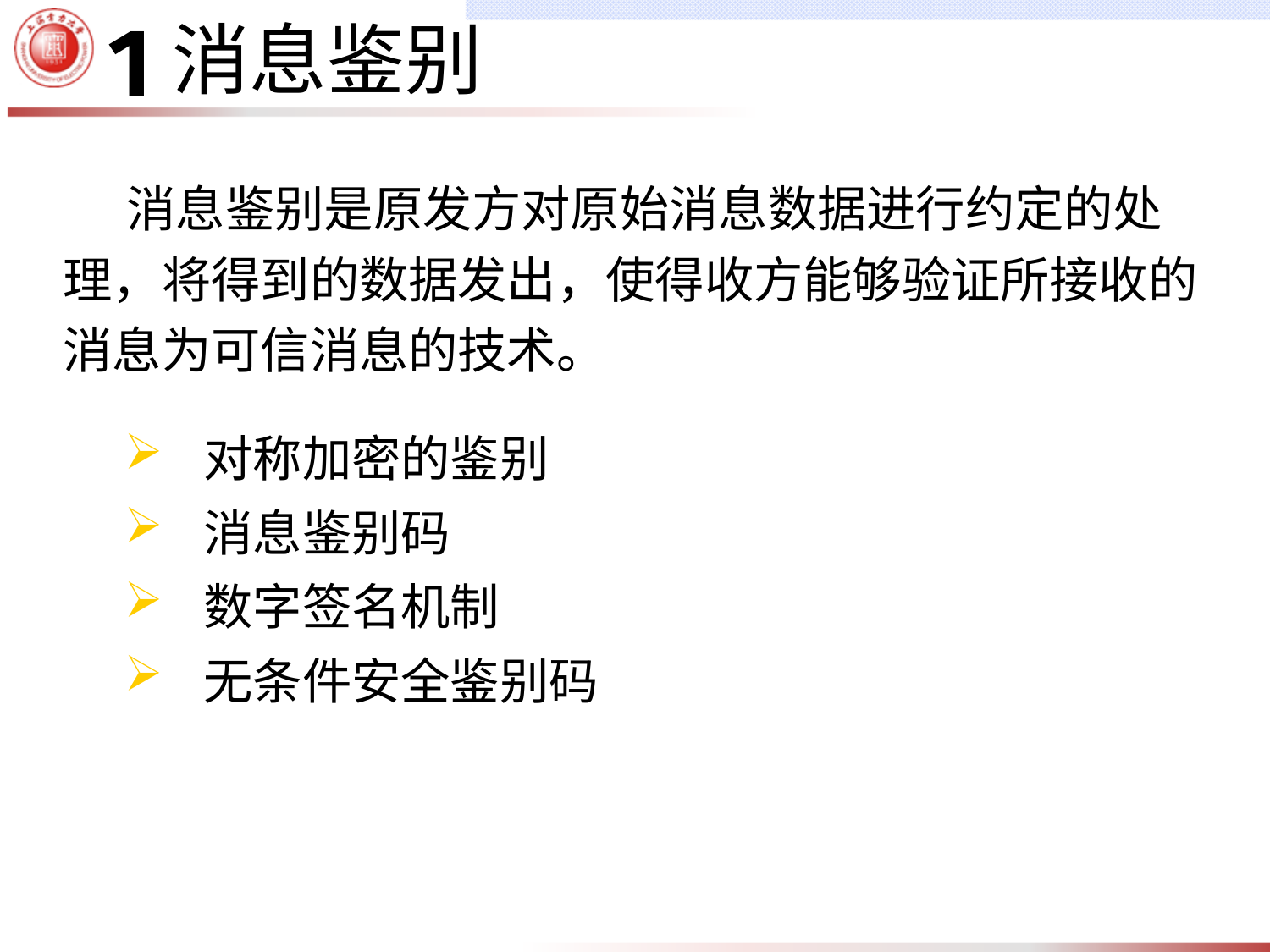

1
消息鉴别
消息鉴别是原发方对原始消息数据进行约定的处理，将得到的数据发出，使得收方能够验证所接收的消息为可信消息的技术。
对称加密的鉴别
消息鉴别码
数字签名机制
无条件安全鉴别码